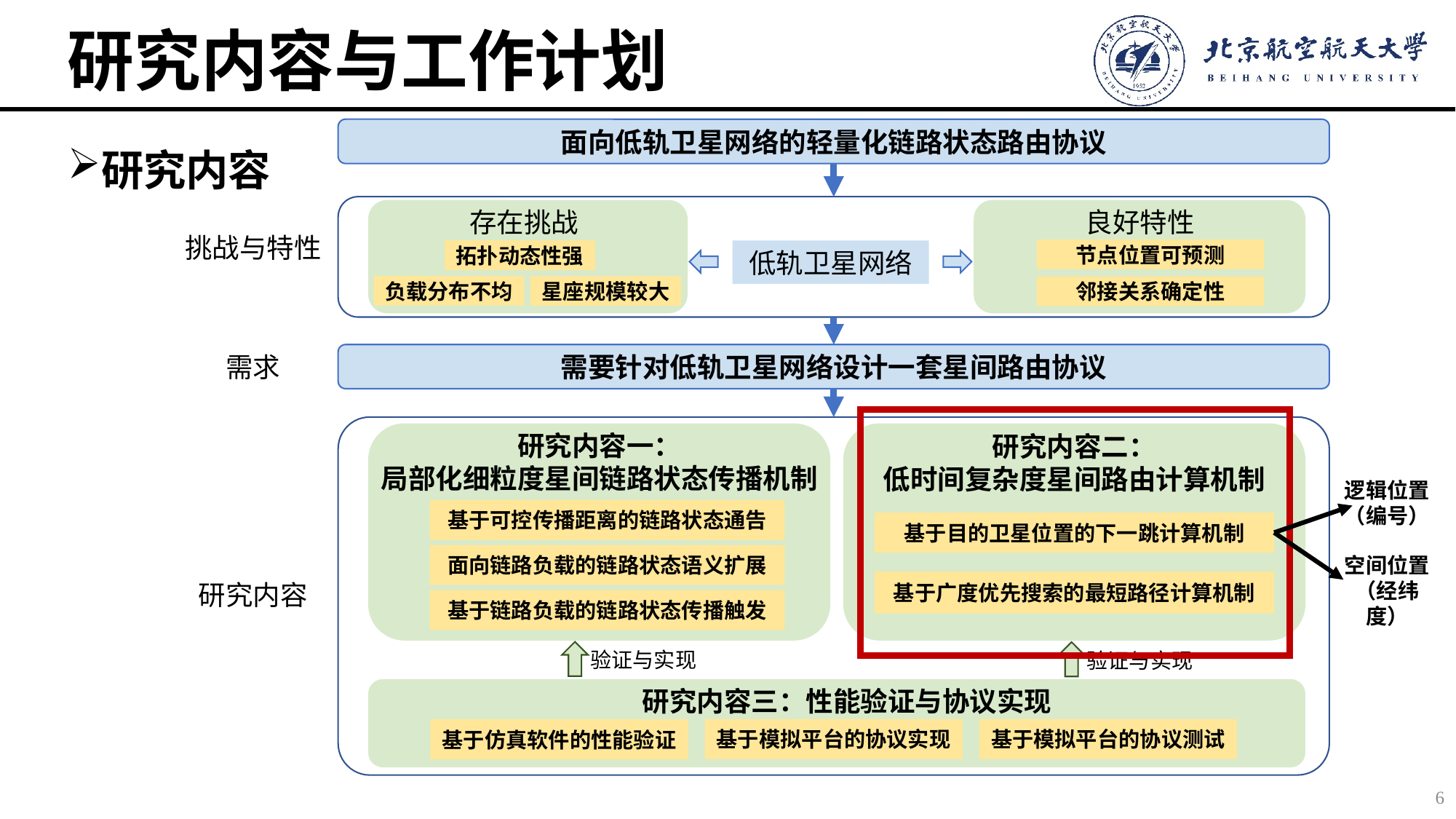

# 研究内容与工作计划
面向低轨卫星网络的轻量化链路状态路由协议
研究内容

良好特性

存在挑战
挑战与特性
节点位置可预测
拓扑动态性强
低轨卫星网络

负载分布不均
星座规模较大
邻接关系确定性
需求
需要针对低轨卫星网络设计一套星间路由协议

研究内容二：
低时间复杂度星间路由计算机制
基于目的卫星位置的下一跳计算机制
基于广度优先搜索的最短路径计算机制

研究内容一：
局部化细粒度星间链路状态传播机制
基于可控传播距离的链路状态通告
面向链路负载的链路状态语义扩展
基于链路负载的链路状态传播触发
逻辑位置
（编号）
空间位置
（经纬度）
研究内容
验证与实现

验证与实现
研究内容三：性能验证与协议实现

基于仿真软件的性能验证
基于模拟平台的协议实现
基于模拟平台的协议测试
6